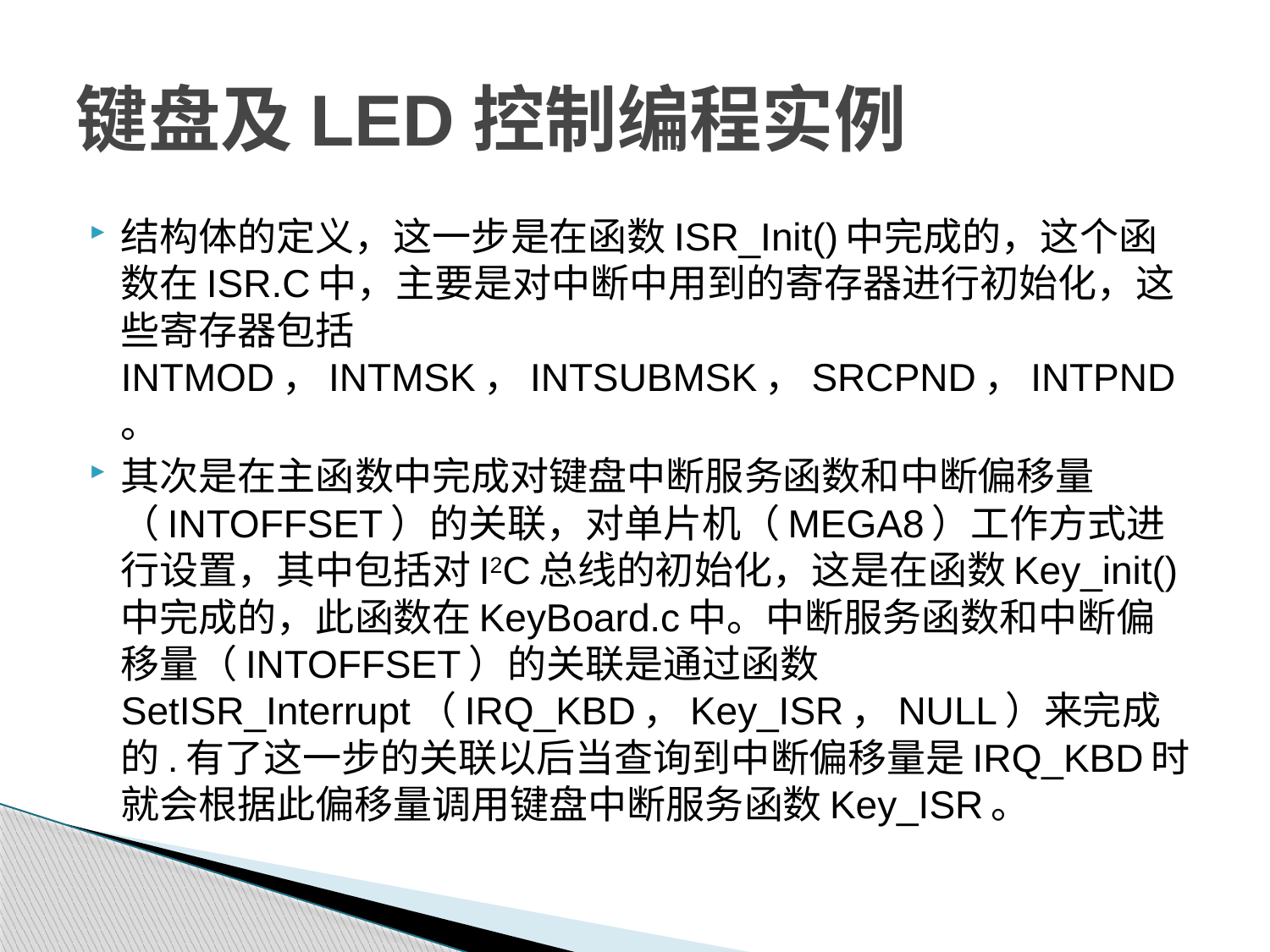

# 键盘及LED控制编程实例
结构体的定义，这一步是在函数ISR_Init()中完成的，这个函数在ISR.C中，主要是对中断中用到的寄存器进行初始化，这些寄存器包括INTMOD，INTMSK，INTSUBMSK，SRCPND，INTPND。
其次是在主函数中完成对键盘中断服务函数和中断偏移量（INTOFFSET）的关联，对单片机（MEGA8）工作方式进行设置，其中包括对I2C总线的初始化，这是在函数Key_init()中完成的，此函数在KeyBoard.c中。中断服务函数和中断偏移量（INTOFFSET）的关联是通过函数SetISR_Interrupt（IRQ_KBD，Key_ISR，NULL）来完成的.有了这一步的关联以后当查询到中断偏移量是IRQ_KBD时就会根据此偏移量调用键盘中断服务函数Key_ISR。